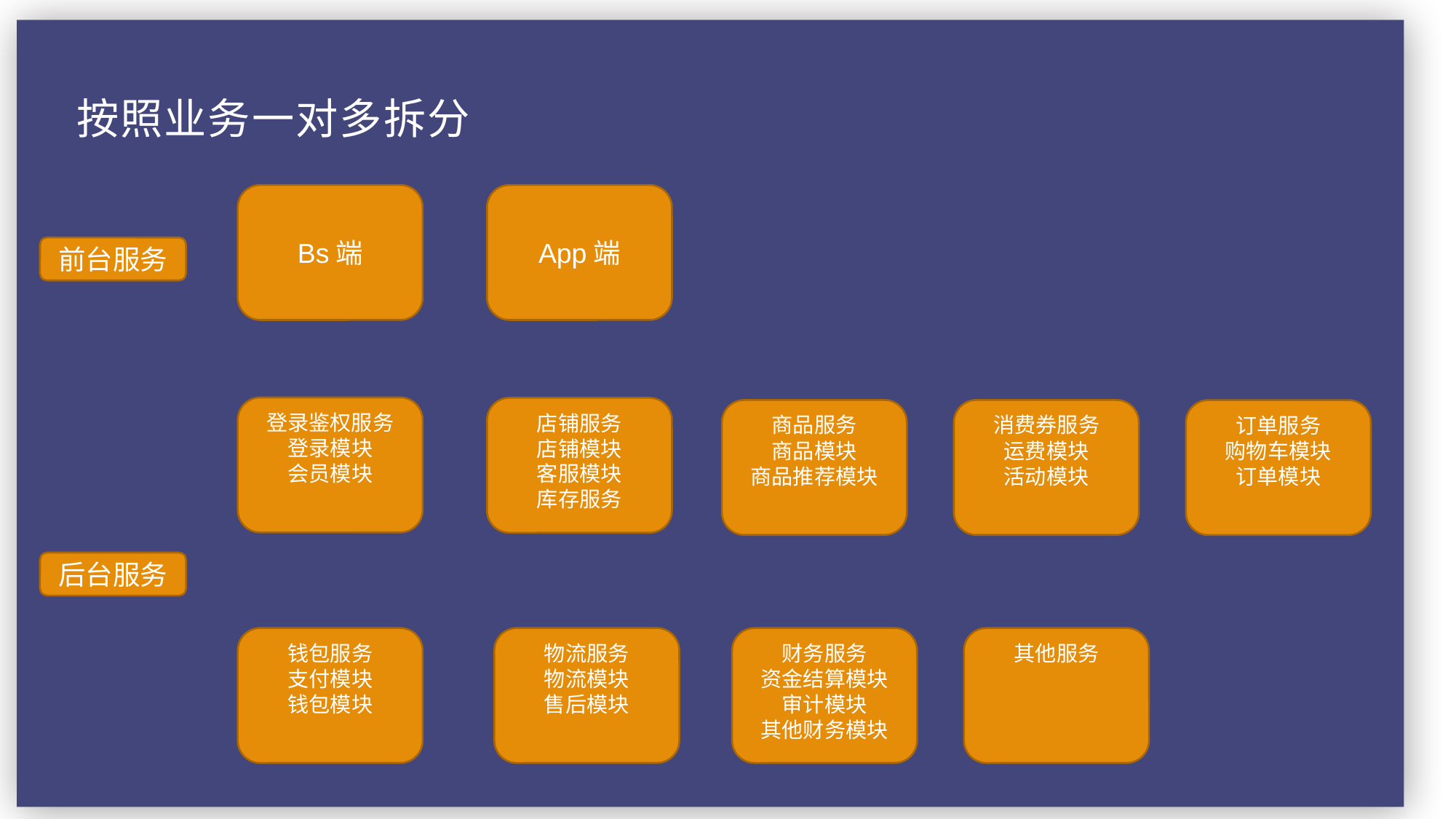

数据结构设计
# 按照业务一对多拆分
App端
Bs端
前台服务

登录鉴权服务
登录模块
会员模块
店铺服务
店铺模块
客服模块
库存服务

商品服务
商品模块
商品推荐模块
消费券服务
运费模块
活动模块
订单服务
购物车模块
订单模块

后台服务
其他服务
钱包服务
支付模块
钱包模块
物流服务
物流模块
售后模块
财务服务
资金结算模块
审计模块
其他财务模块